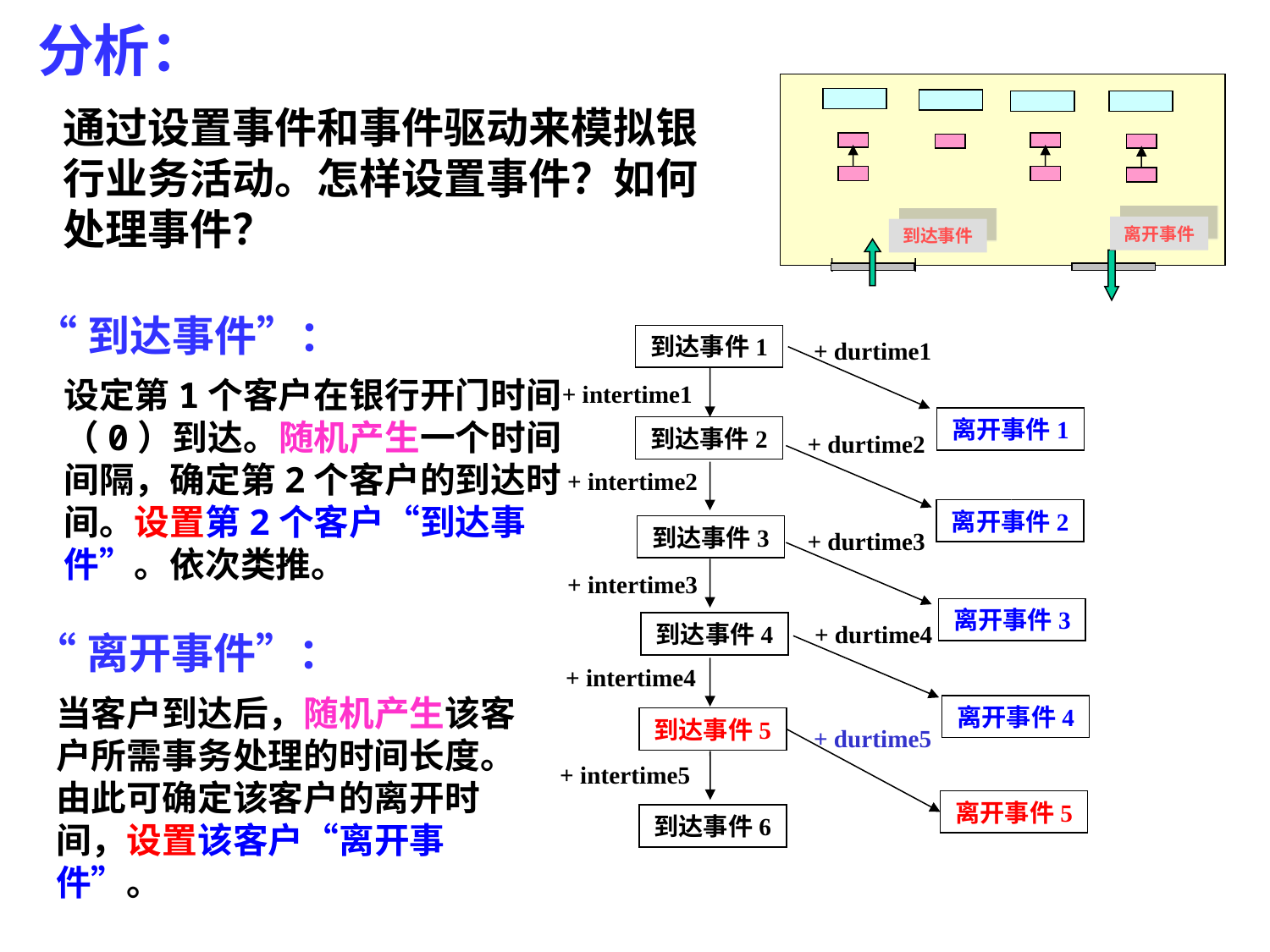

分析：

离开事件
到达事件

通过设置事件和事件驱动来模拟银行业务活动。怎样设置事件？如何处理事件？
“到达事件”：
设定第1个客户在银行开门时间（0）到达。随机产生一个时间间隔，确定第2个客户的到达时间。设置第2个客户“到达事件”。依次类推。
到达事件1
+ durtime1

离开事件1

+ intertime1
到达事件2
+ durtime2

离开事件2
+ intertime2

到达事件3
+ durtime3

离开事件3

+ intertime3
到达事件4
+ durtime4

离开事件4
“离开事件”：
当客户到达后，随机产生该客户所需事务处理的时间长度。由此可确定该客户的离开时间，设置该客户“离开事件”。
+ intertime4

到达事件5
+ durtime5

离开事件5

+ intertime5
到达事件6